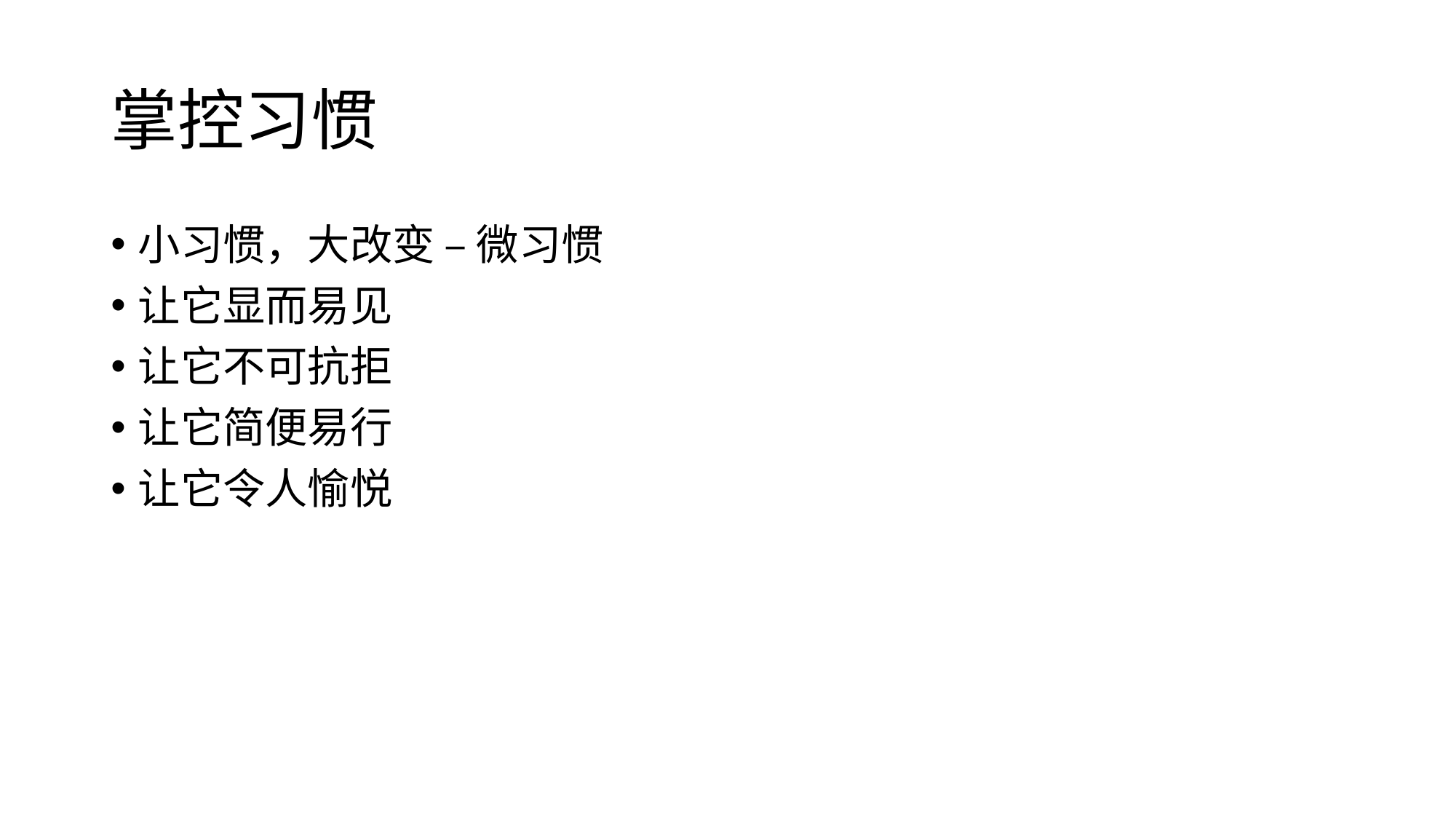

# 掌控习惯
小习惯，大改变 – 微习惯
让它显而易见
让它不可抗拒
让它简便易行
让它令人愉悦